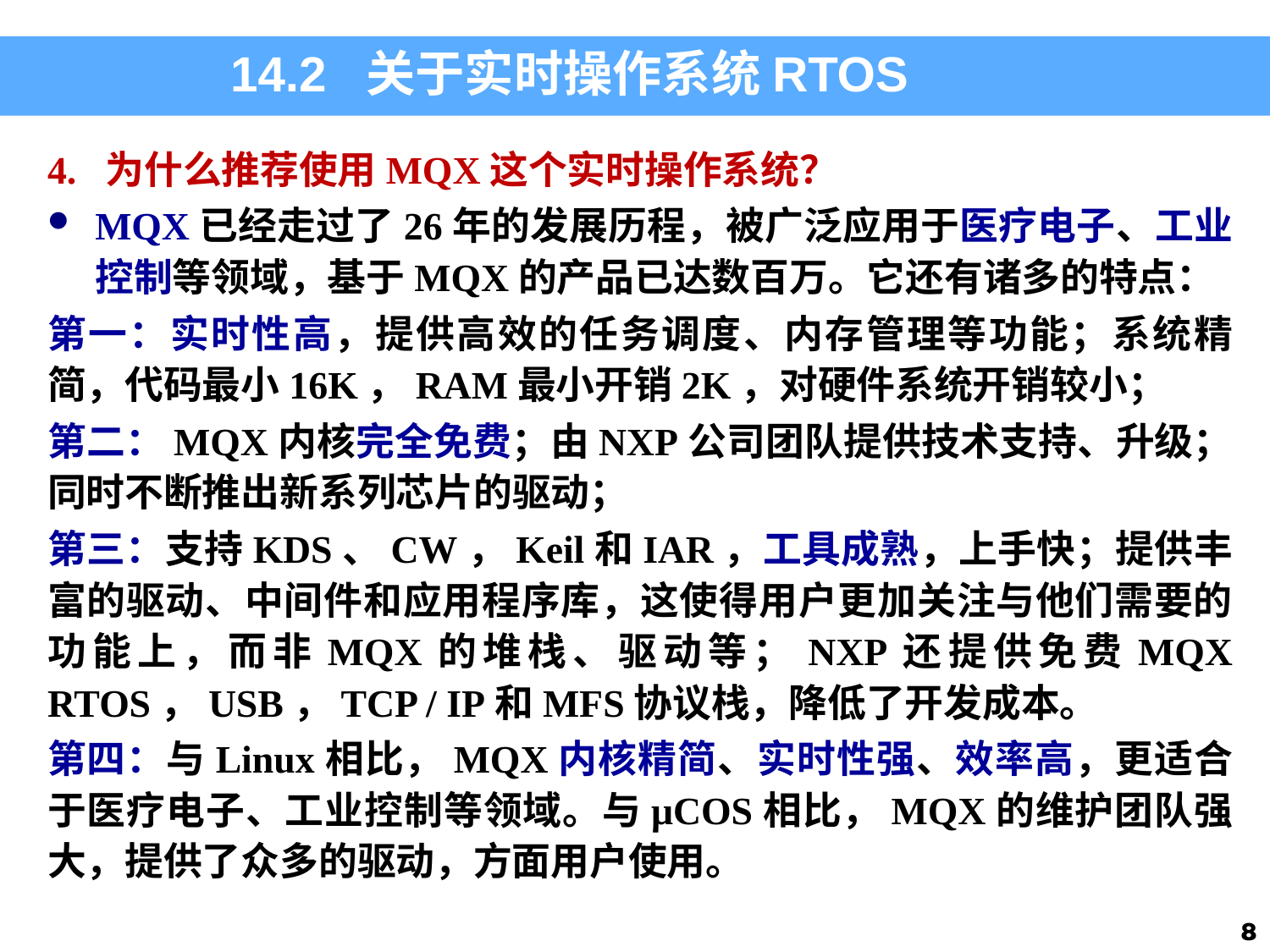

14.2  关于实时操作系统RTOS
4.  为什么推荐使用MQX这个实时操作系统？
MQX已经走过了26年的发展历程，被广泛应用于医疗电子、工业控制等领域，基于MQX的产品已达数百万。它还有诸多的特点：
第一：实时性高，提供高效的任务调度、内存管理等功能；系统精简，代码最小16K，RAM最小开销2K，对硬件系统开销较小；
第二：MQX内核完全免费；由NXP公司团队提供技术支持、升级；同时不断推出新系列芯片的驱动；
第三：支持KDS、CW，Keil和IAR，工具成熟，上手快；提供丰富的驱动、中间件和应用程序库，这使得用户更加关注与他们需要的功能上，而非MQX的堆栈、驱动等；NXP还提供免费MQX RTOS，USB，TCP / IP和MFS协议栈，降低了开发成本。
第四：与Linux相比，MQX内核精简、实时性强、效率高，更适合于医疗电子、工业控制等领域。与μCOS相比，MQX的维护团队强大，提供了众多的驱动，方面用户使用。
8